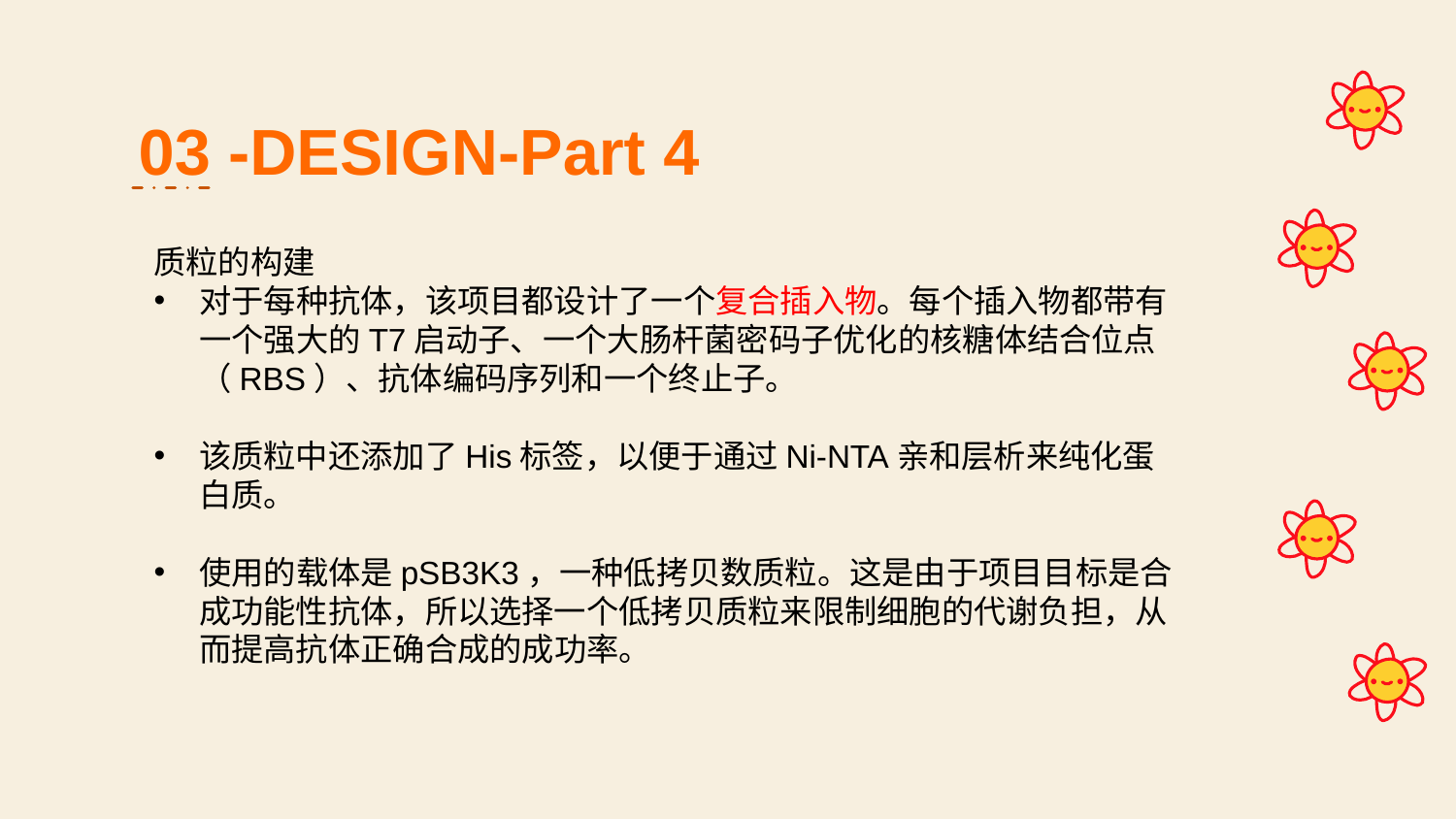

# 03 -DESIGN-Part 4
质粒的构建
对于每种抗体，该项目都设计了一个复合插入物。每个插入物都带有一个强大的T7启动子、一个大肠杆菌密码子优化的核糖体结合位点（RBS）、抗体编码序列和一个终止子。

该质粒中还添加了His标签，以便于通过Ni-NTA亲和层析来纯化蛋白质。

使用的载体是pSB3K3，一种低拷贝数质粒。这是由于项目目标是合成功能性抗体，所以选择一个低拷贝质粒来限制细胞的代谢负担，从而提高抗体正确合成的成功率。